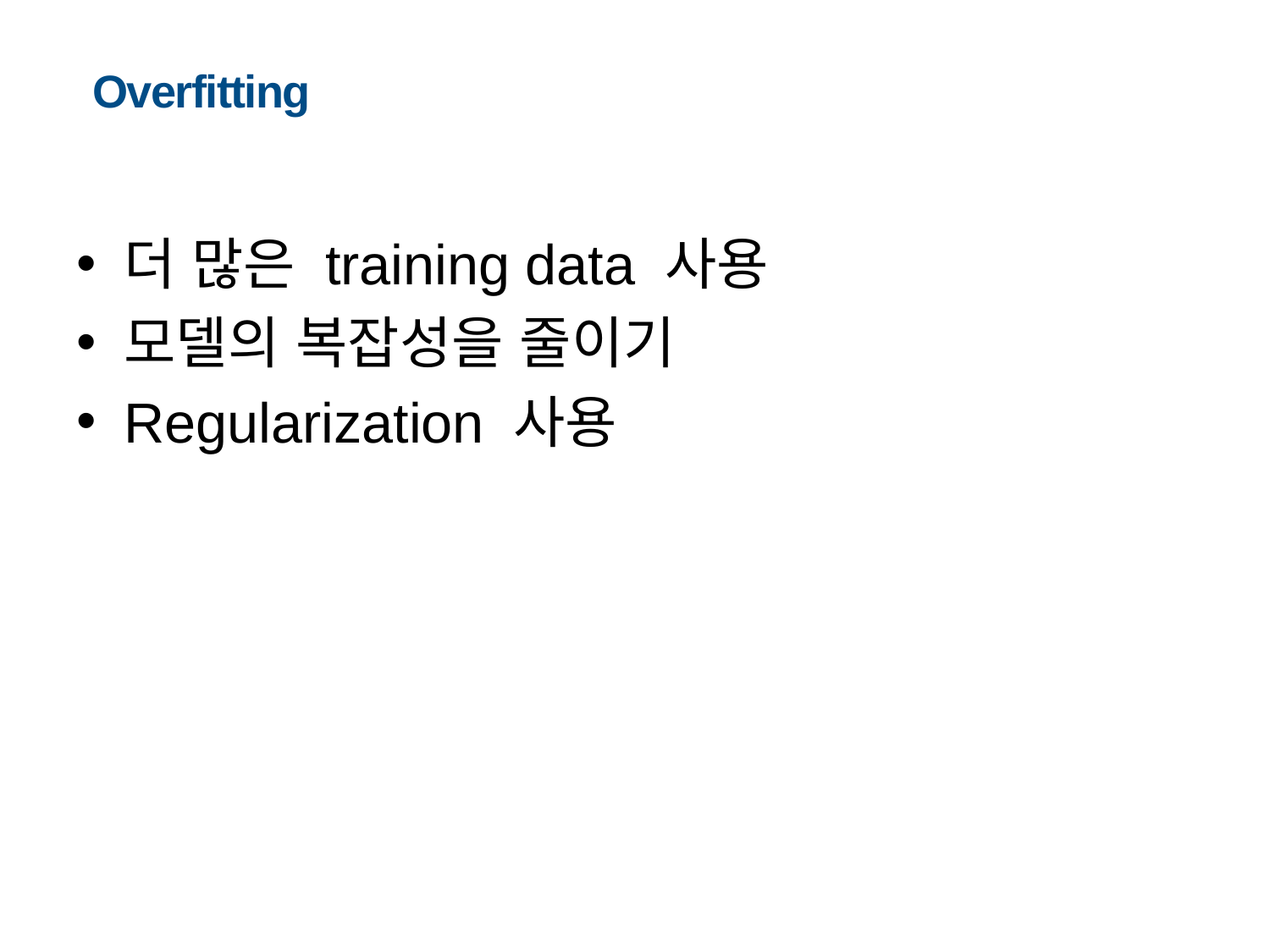

Overfitting
더 많은 training data 사용
모델의 복잡성을 줄이기
Regularization 사용